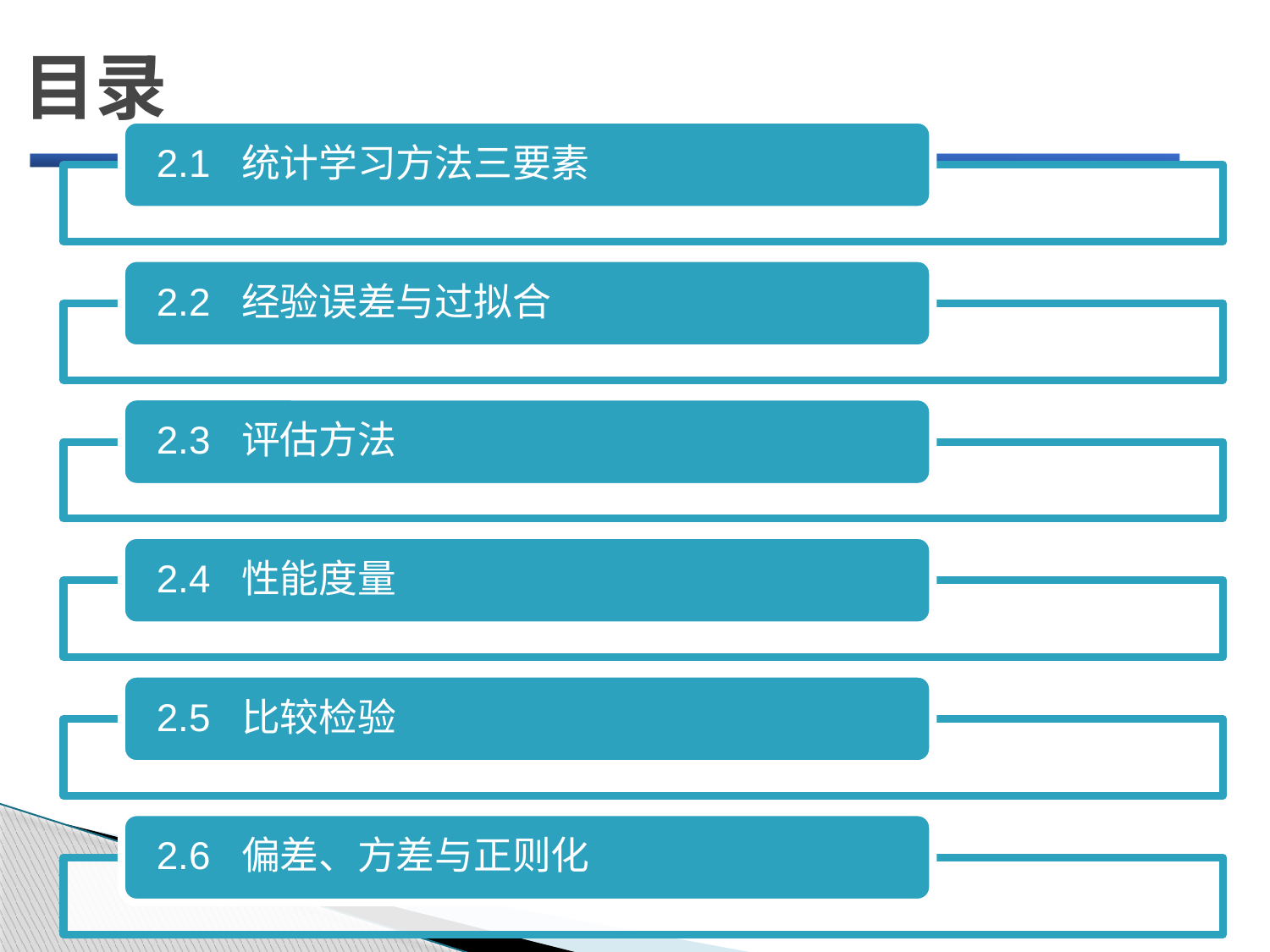

# 目录
2.1  统计学习方法三要素
2.2  经验误差与过拟合
2.3  评估方法
2.4  性能度量
2.5  比较检验
2.6  偏差、方差与正则化